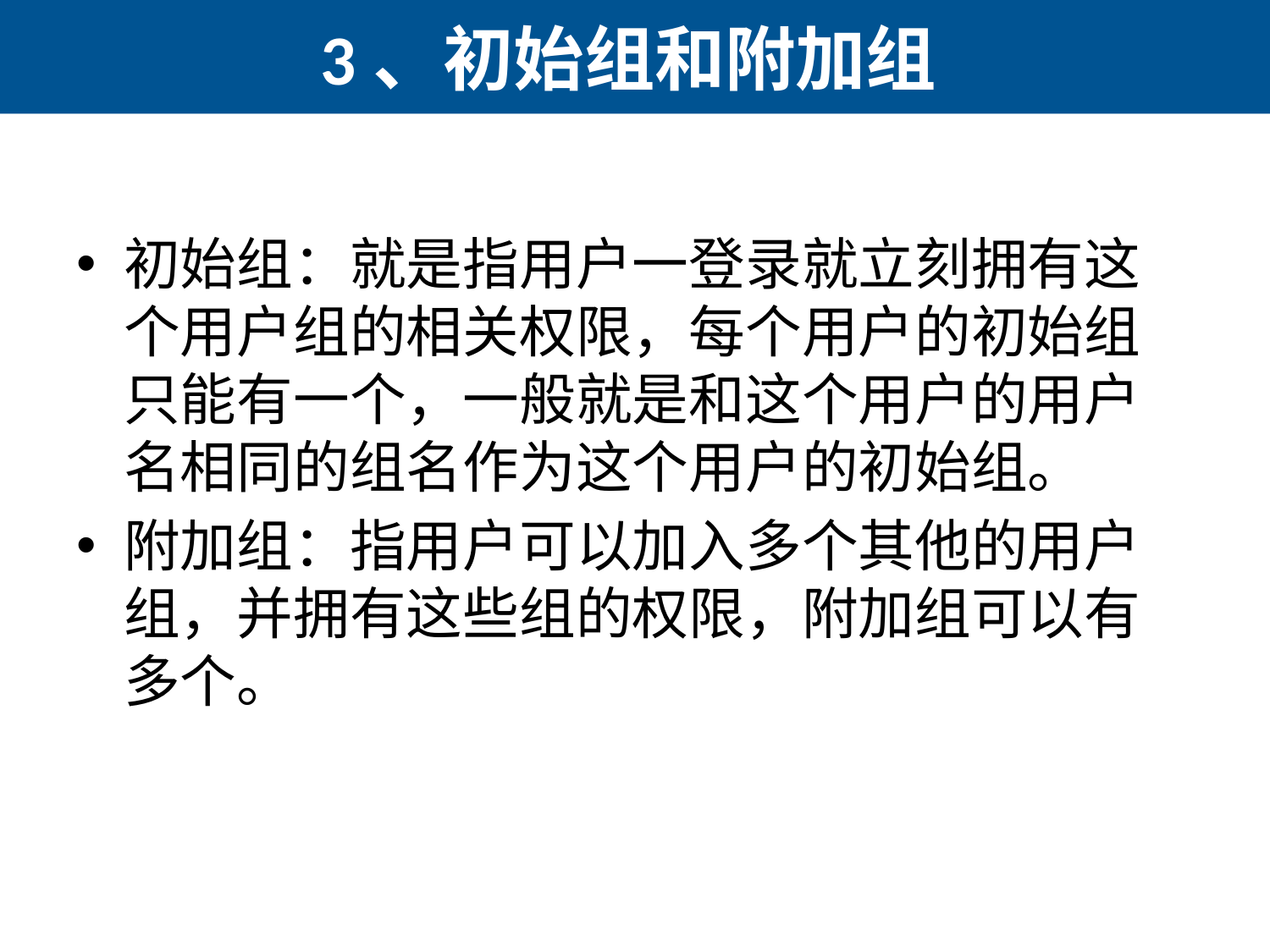

# 3、初始组和附加组
初始组：就是指用户一登录就立刻拥有这个用户组的相关权限，每个用户的初始组只能有一个，一般就是和这个用户的用户名相同的组名作为这个用户的初始组。
附加组：指用户可以加入多个其他的用户组，并拥有这些组的权限，附加组可以有多个。